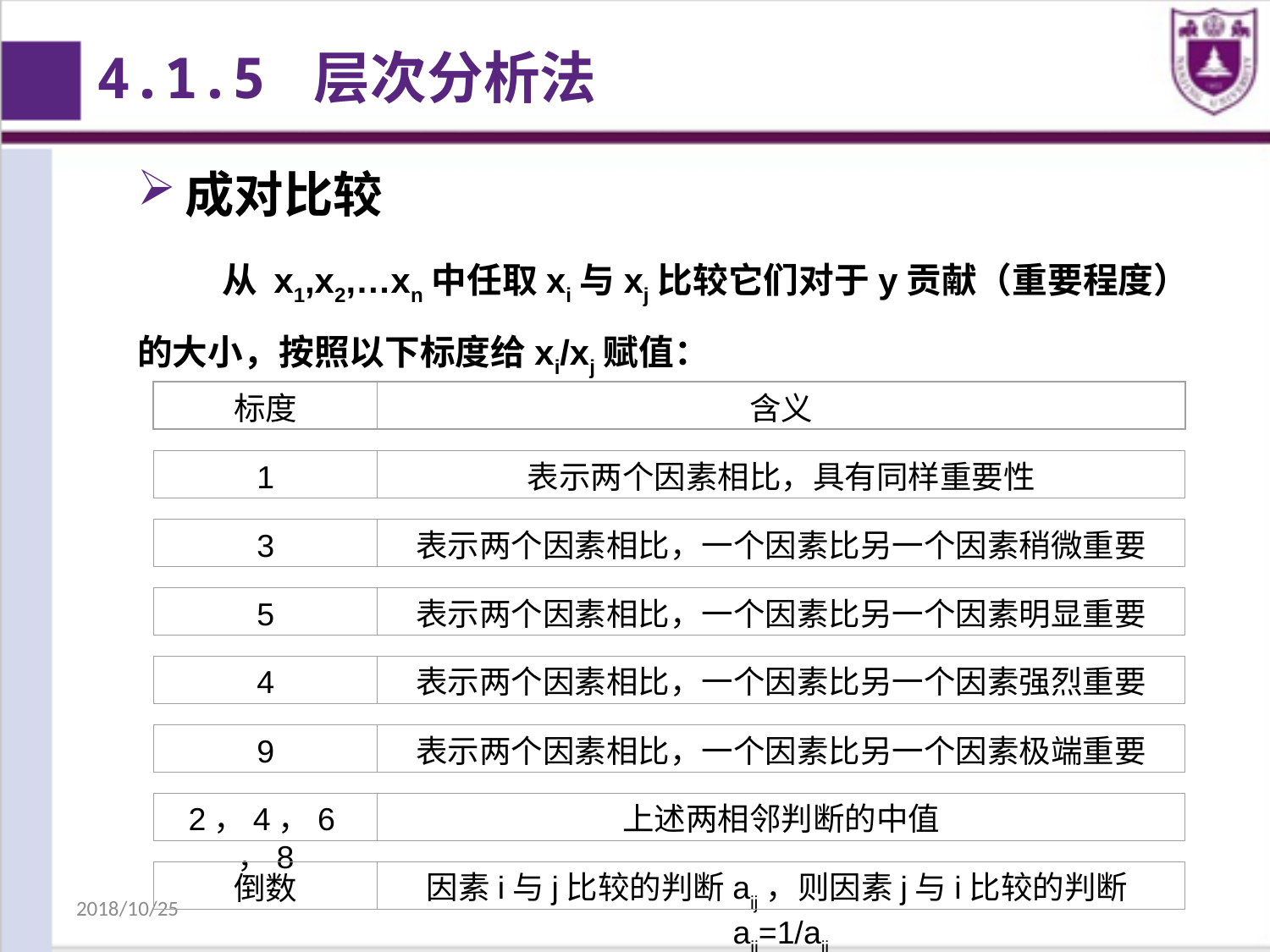

4.1.5 层次分析法
成对比较
　　从 x1,x2,…xn中任取xi与xj比较它们对于y贡献（重要程度）的大小，按照以下标度给xi/xj赋值：

标度

含义

1

表示两个因素相比，具有同样重要性

3

表示两个因素相比，一个因素比另一个因素稍微重要

5

表示两个因素相比，一个因素比另一个因素明显重要

4

表示两个因素相比，一个因素比另一个因素强烈重要

9

表示两个因素相比，一个因素比另一个因素极端重要

2，4，6，8

上述两相邻判断的中值

倒数

因素i与j比较的判断aij，则因素j与i比较的判断aji=1/aij
2018/10/25